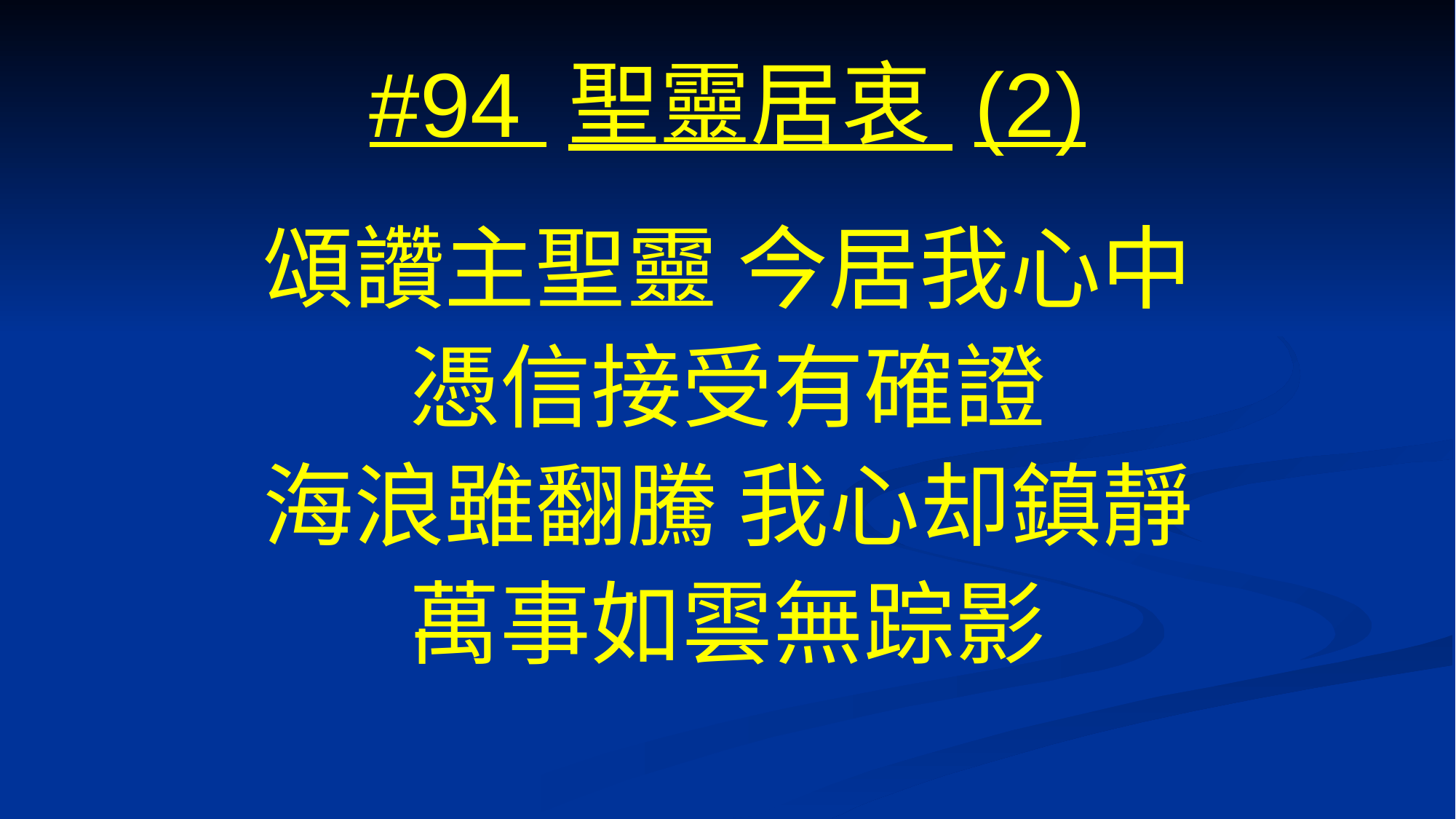

# #94 聖靈居衷 (2)
頌讚主聖靈 今居我心中
憑信接受有確證
海浪雖翻騰 我心却鎮靜
萬事如雲無踪影